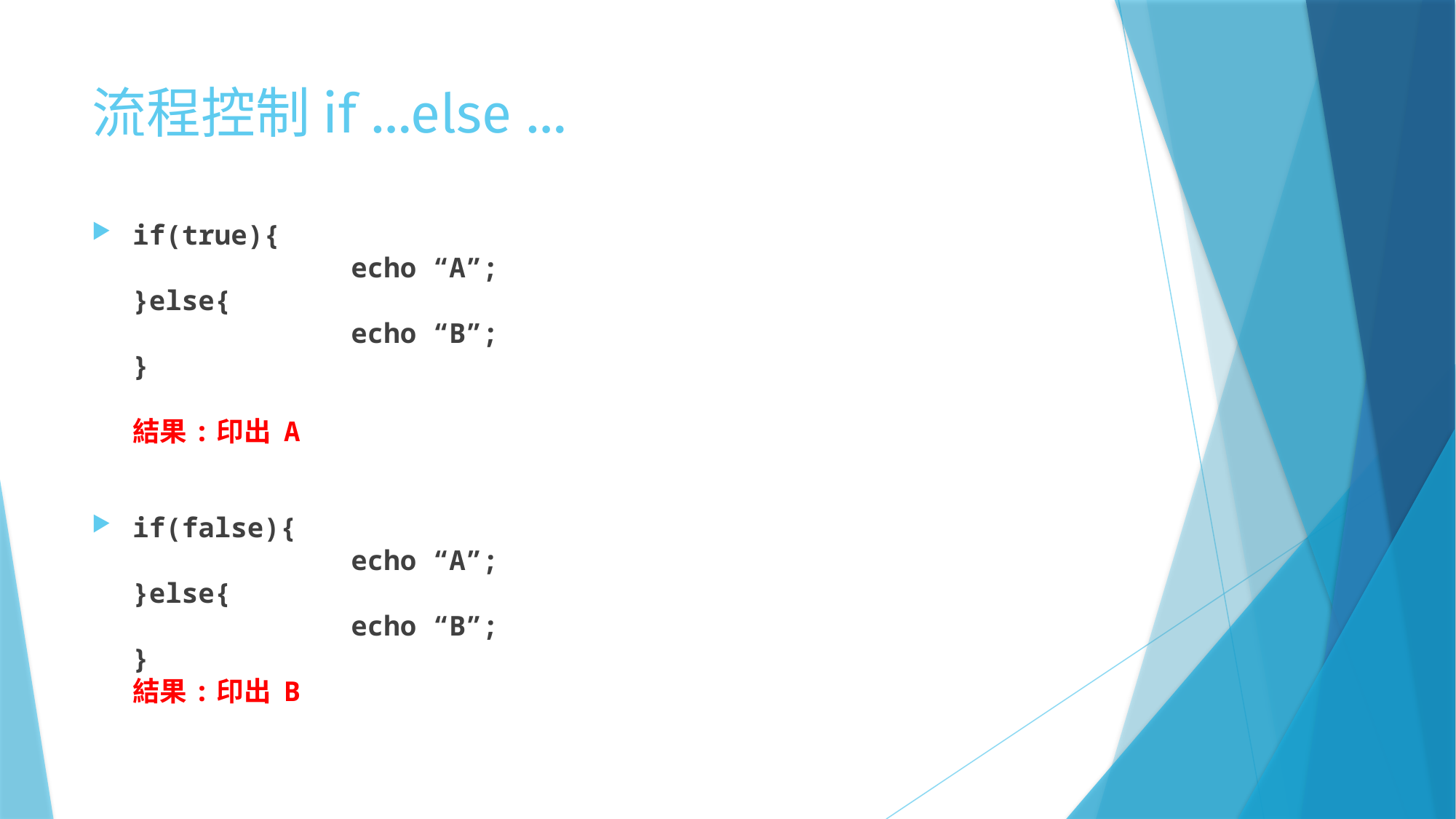

# 流程控制if …else …
if(true){
		echo “A”;
}else{
		echo “B”;
}
結果:印出 A

if(false){
		echo “A”;
}else{
		echo “B”;
}
結果:印出 B